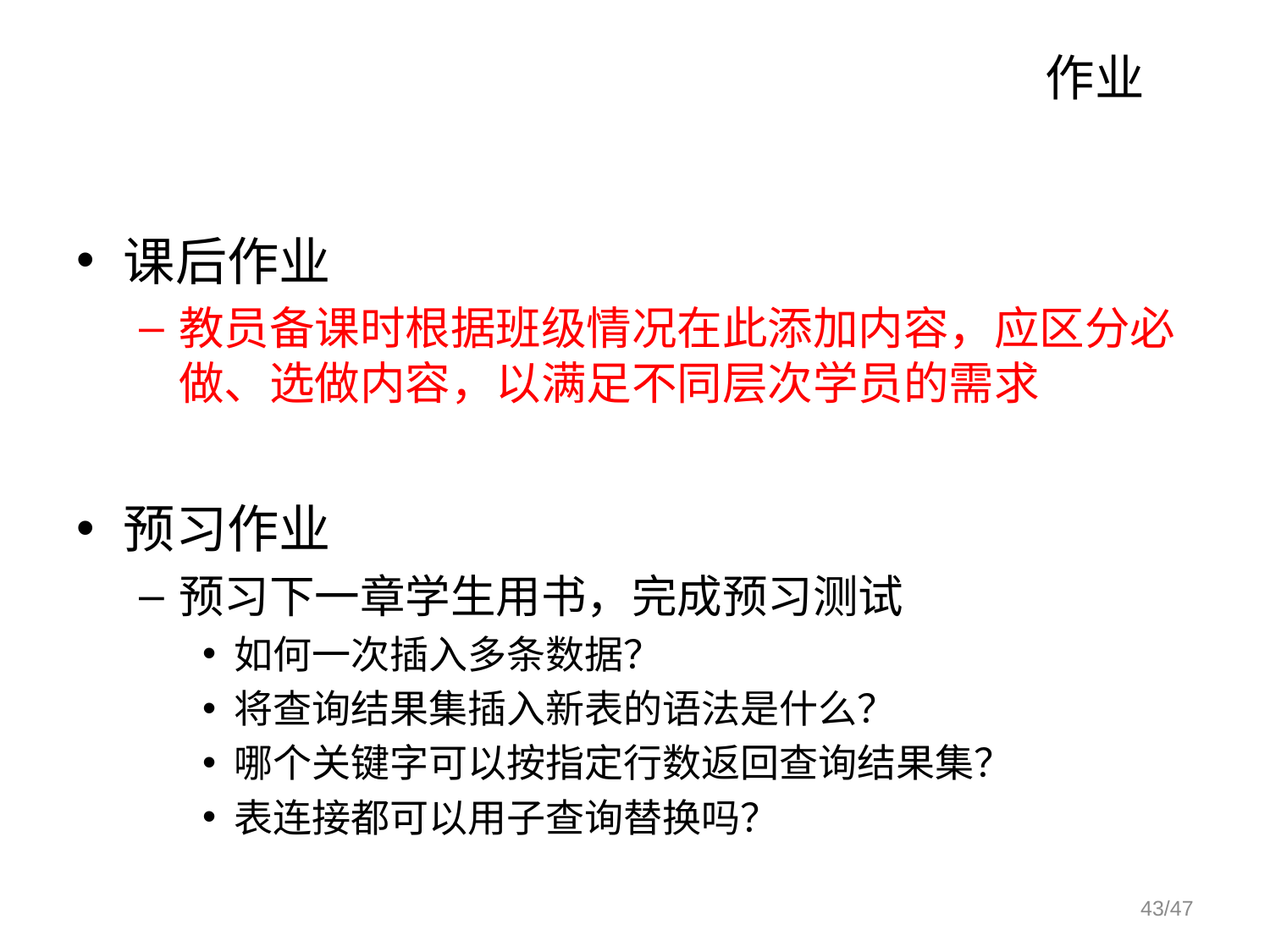

# 作业
课后作业
教员备课时根据班级情况在此添加内容，应区分必做、选做内容，以满足不同层次学员的需求

预习作业
预习下一章学生用书，完成预习测试
如何一次插入多条数据？
将查询结果集插入新表的语法是什么？
哪个关键字可以按指定行数返回查询结果集？
表连接都可以用子查询替换吗？

43/47